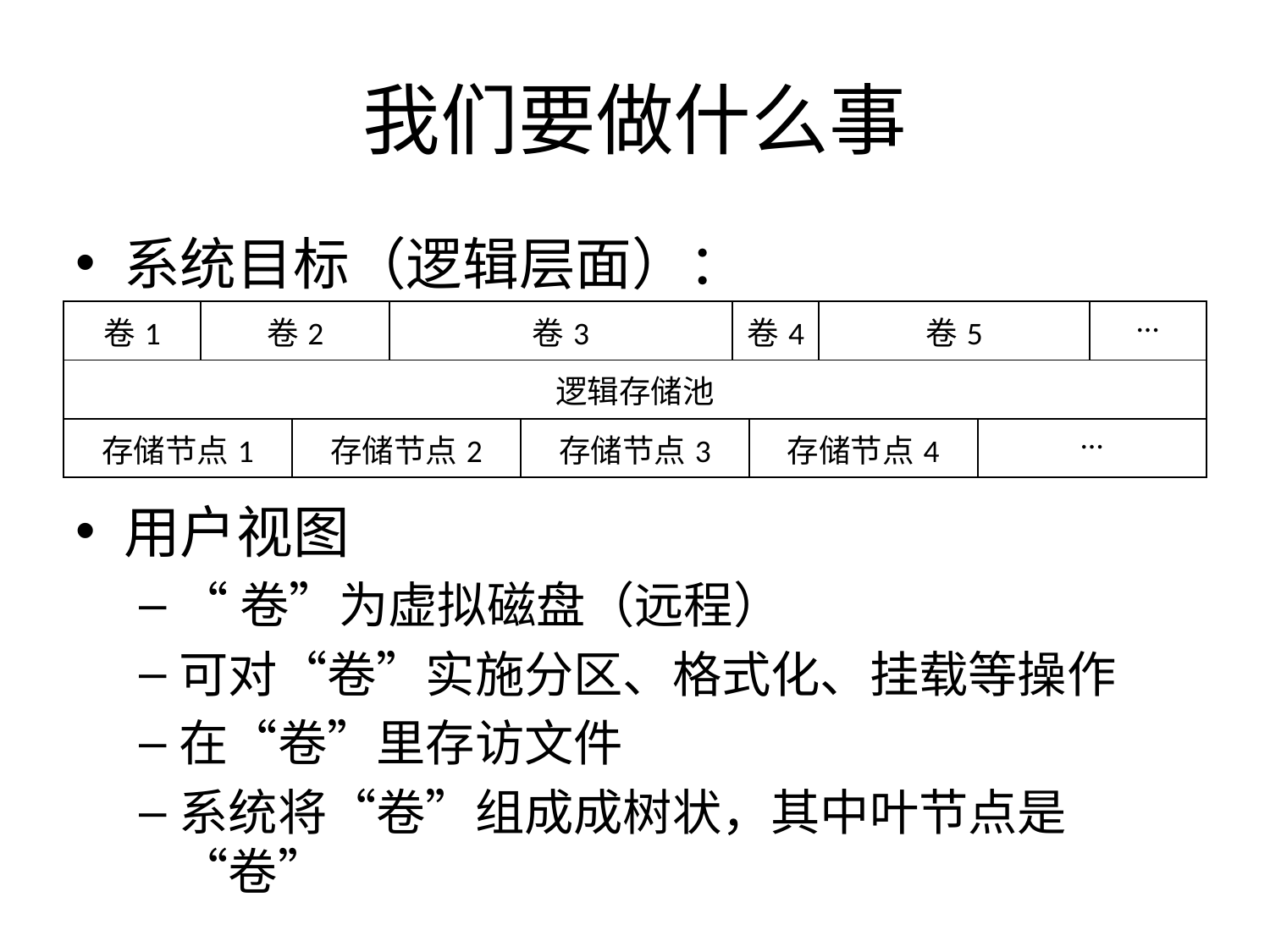

# 我们要做什么事
系统目标（逻辑层面）：

用户视图
“卷”为虚拟磁盘（远程）
可对“卷”实施分区、格式化、挂载等操作
在“卷”里存访文件
系统将“卷”组成成树状，其中叶节点是“卷”
| 卷1 | 卷2 |  | 卷3 |  | 卷4 |  | 卷5 |  | … |
| --- | --- | --- | --- | --- | --- | --- | --- | --- | --- |
| 逻辑存储池 |  |  |  |  |  |  |  |  |  |
| 存储节点1 |  | 存储节点2 |  | 存储节点3 |  | 存储节点4 |  | … |  |